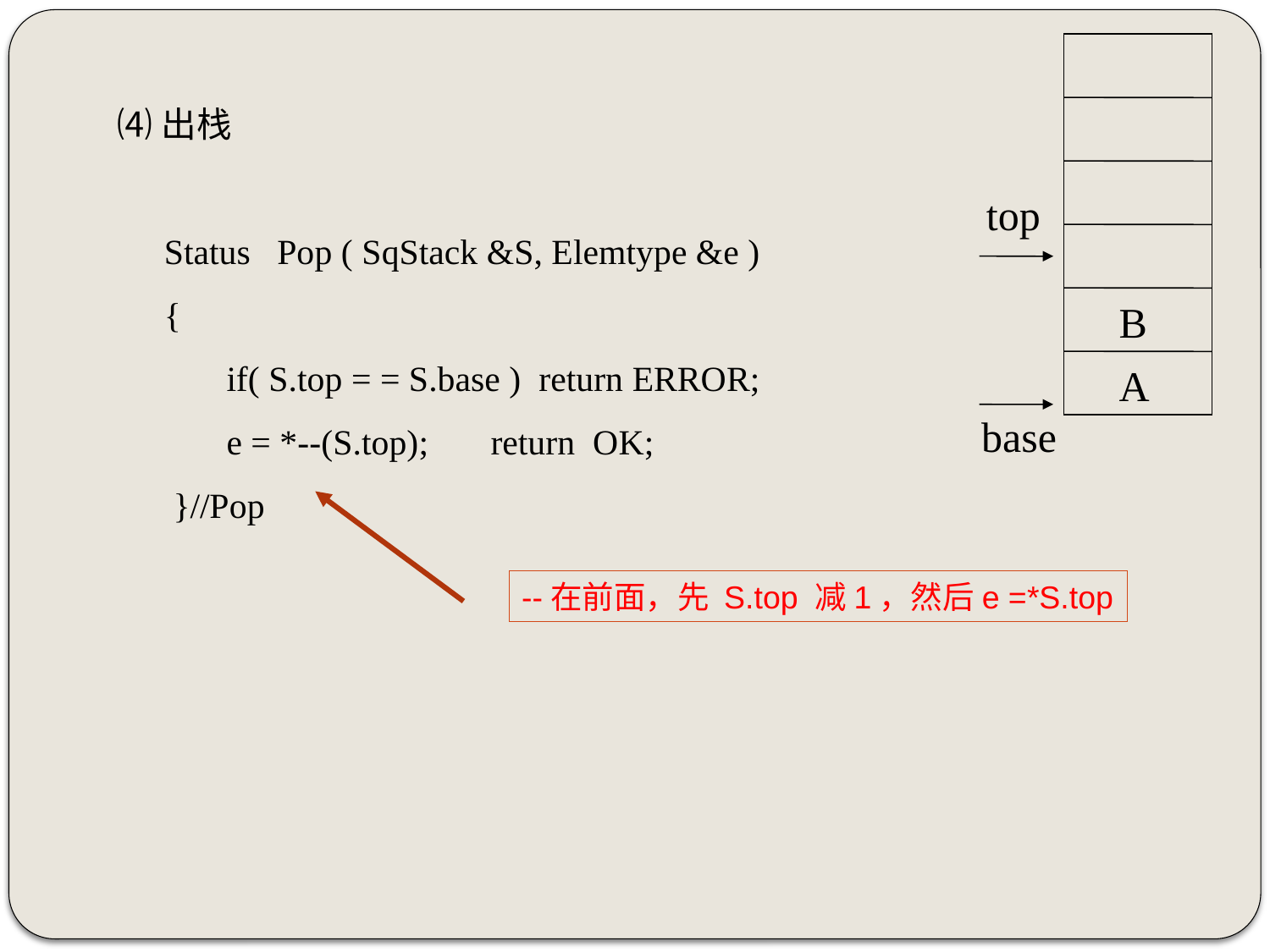

⑷出栈

   Status   Pop ( SqStack &S, Elemtype &e )
   {
          if( S.top = = S.base )  return ERROR;
          e = *--(S.top);       return  OK;
    }//Pop
top

B
A
base

--在前面，先 S.top 减1，然后e =*S.top